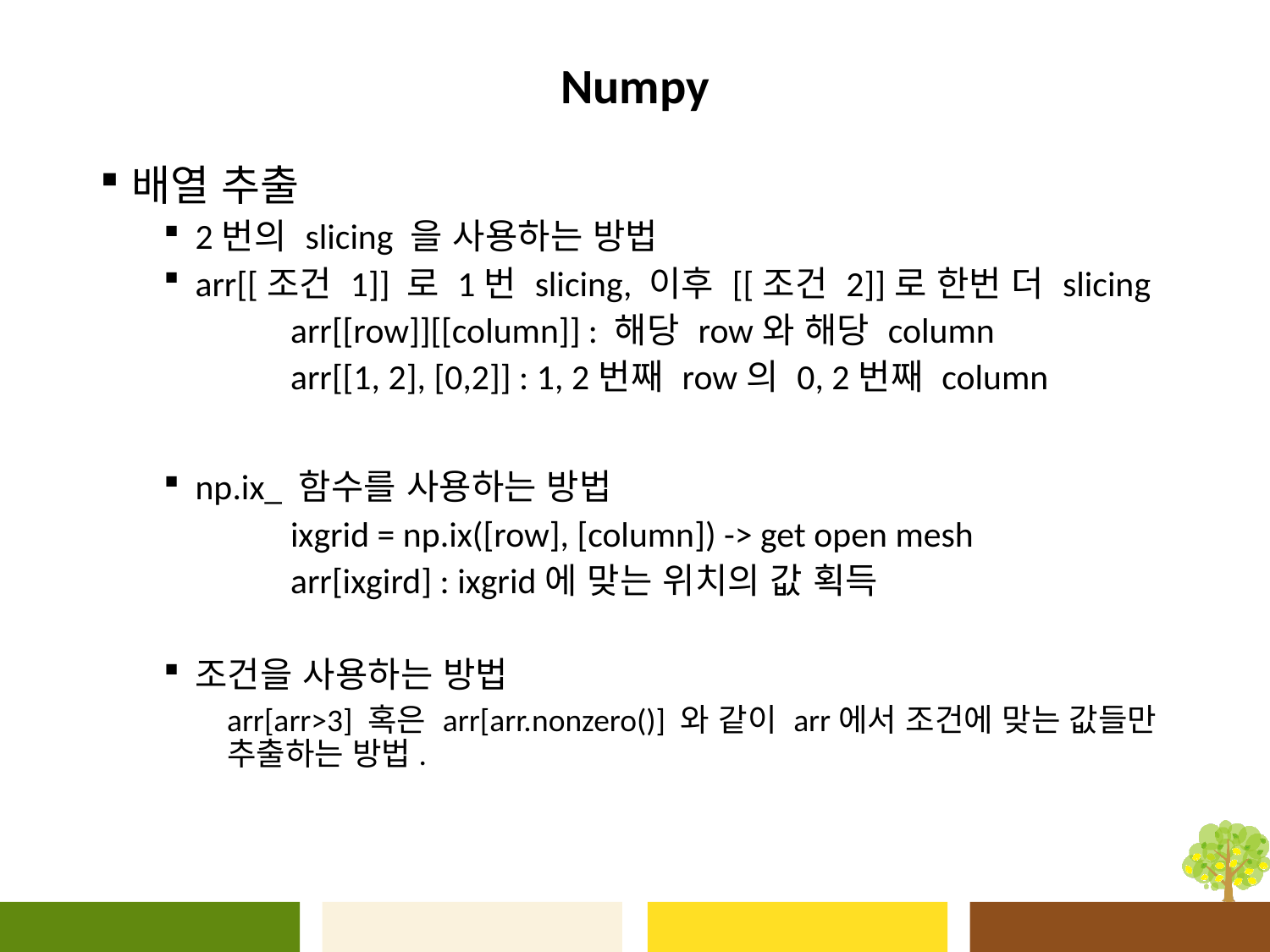

# Numpy
배열 추출
2번의 slicing 을 사용하는 방법
arr[[조건 1]] 로 1번 slicing, 이후 [[조건 2]]로 한번 더 slicing
	arr[[row]][[column]] : 해당 row와 해당 column
	arr[[1, 2], [0,2]] : 1, 2번째 row의 0, 2번째 column

np.ix_ 함수를 사용하는 방법
	ixgrid = np.ix([row], [column]) -> get open mesh
	arr[ixgird] : ixgrid에 맞는 위치의 값 획득

조건을 사용하는 방법
arr[arr>3] 혹은 arr[arr.nonzero()] 와 같이 arr에서 조건에 맞는 값들만 추출하는 방법.